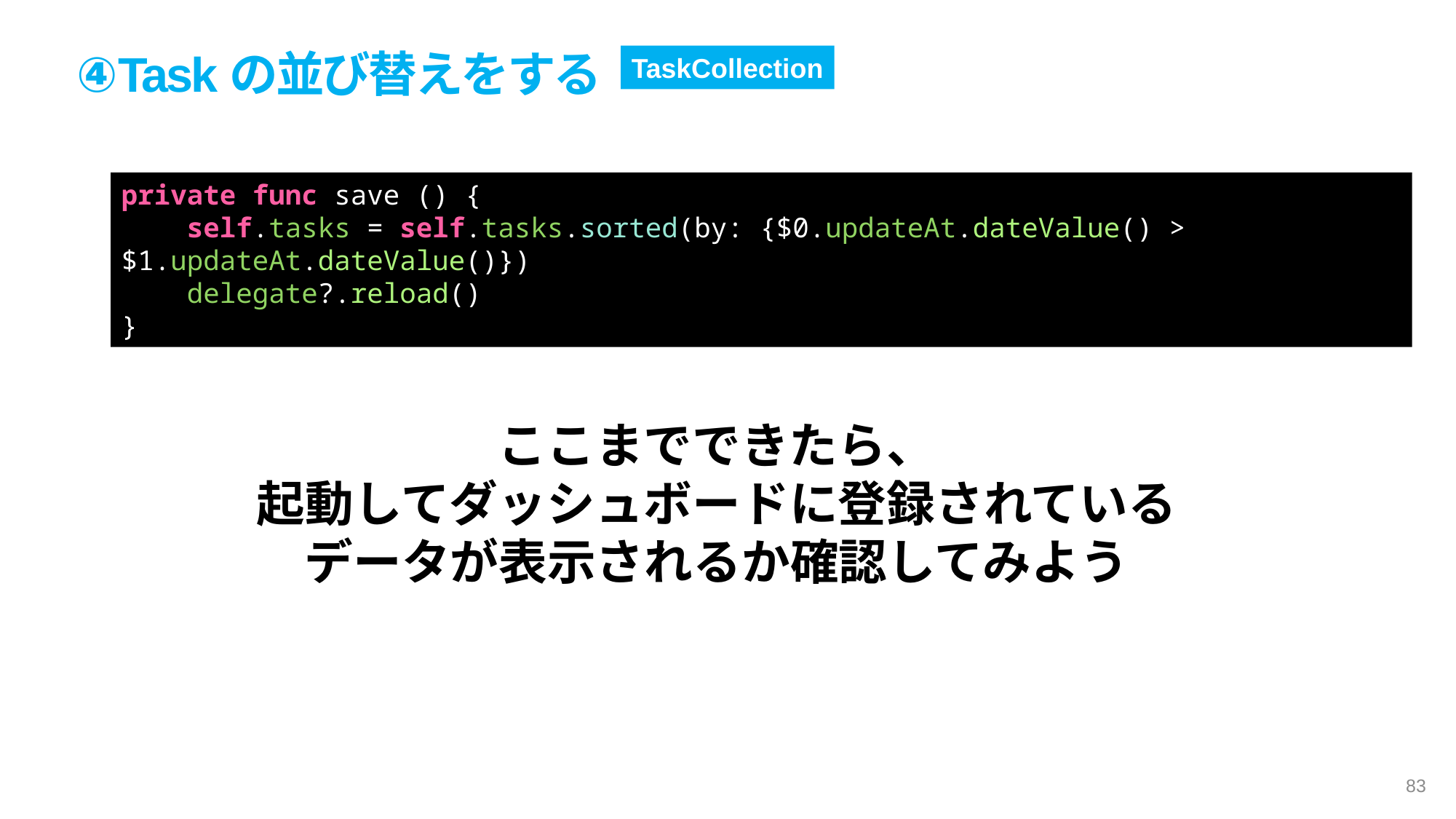

④Taskの並び替えをする
TaskCollection
private func save () {
    self.tasks = self.tasks.sorted(by: {$0.updateAt.dateValue() > $1.updateAt.dateValue()})
    delegate?.reload()
}
ここまでできたら、
起動してダッシュボードに登録されている
データが表示されるか確認してみよう
83